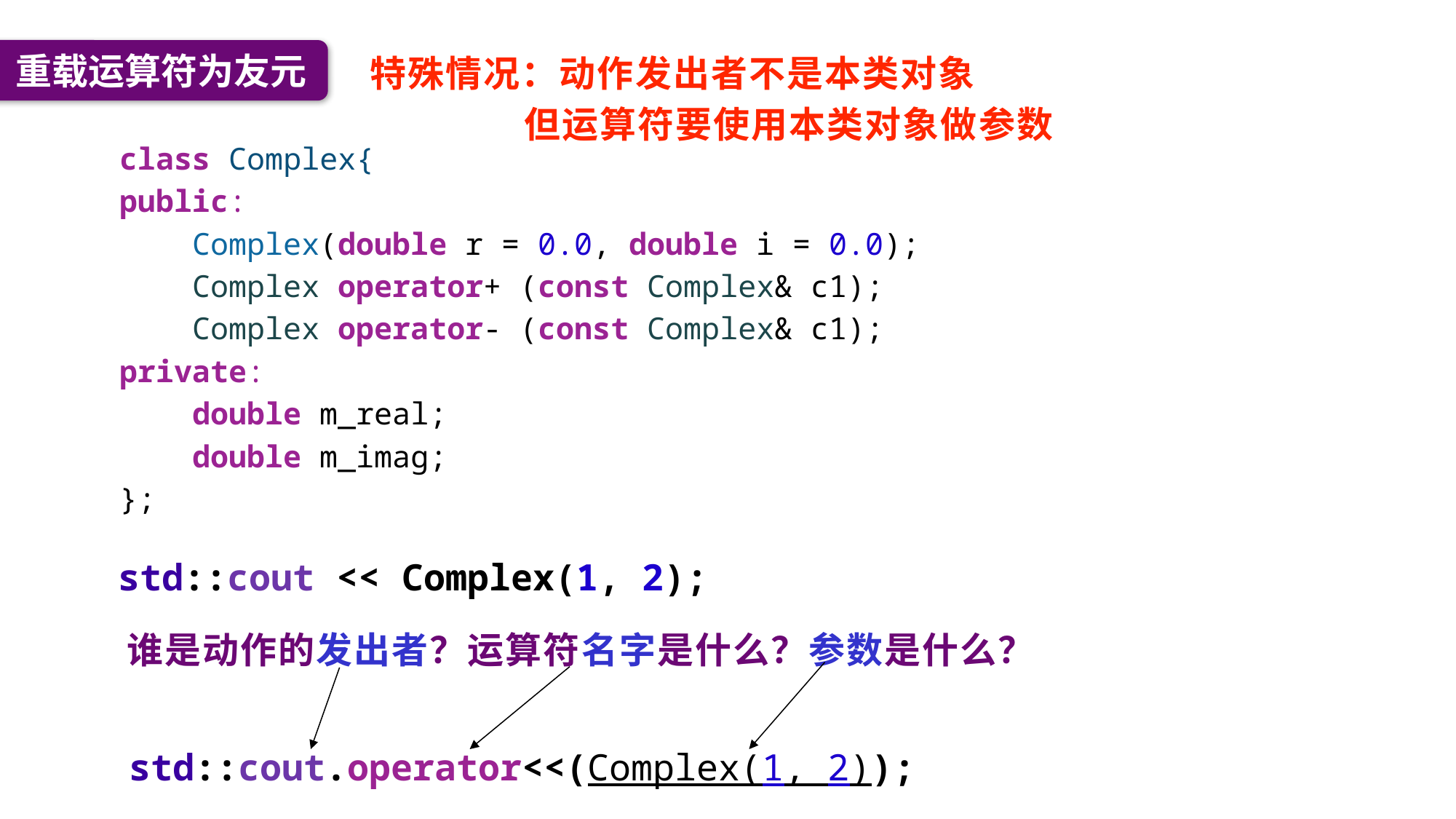

重载运算符为友元
特殊情况：动作发出者不是本类对象
               但运算符要使用本类对象做参数
class Complex{
public:
    Complex(double r = 0.0, double i = 0.0);
    Complex operator+ (const Complex& c1);
    Complex operator- (const Complex& c1);
private:
    double m_real;
    double m_imag;
};
std::cout << Complex(1, 2);
谁是动作的发出者？运算符名字是什么？参数是什么？
std::cout.operator<<(Complex(1, 2));
11